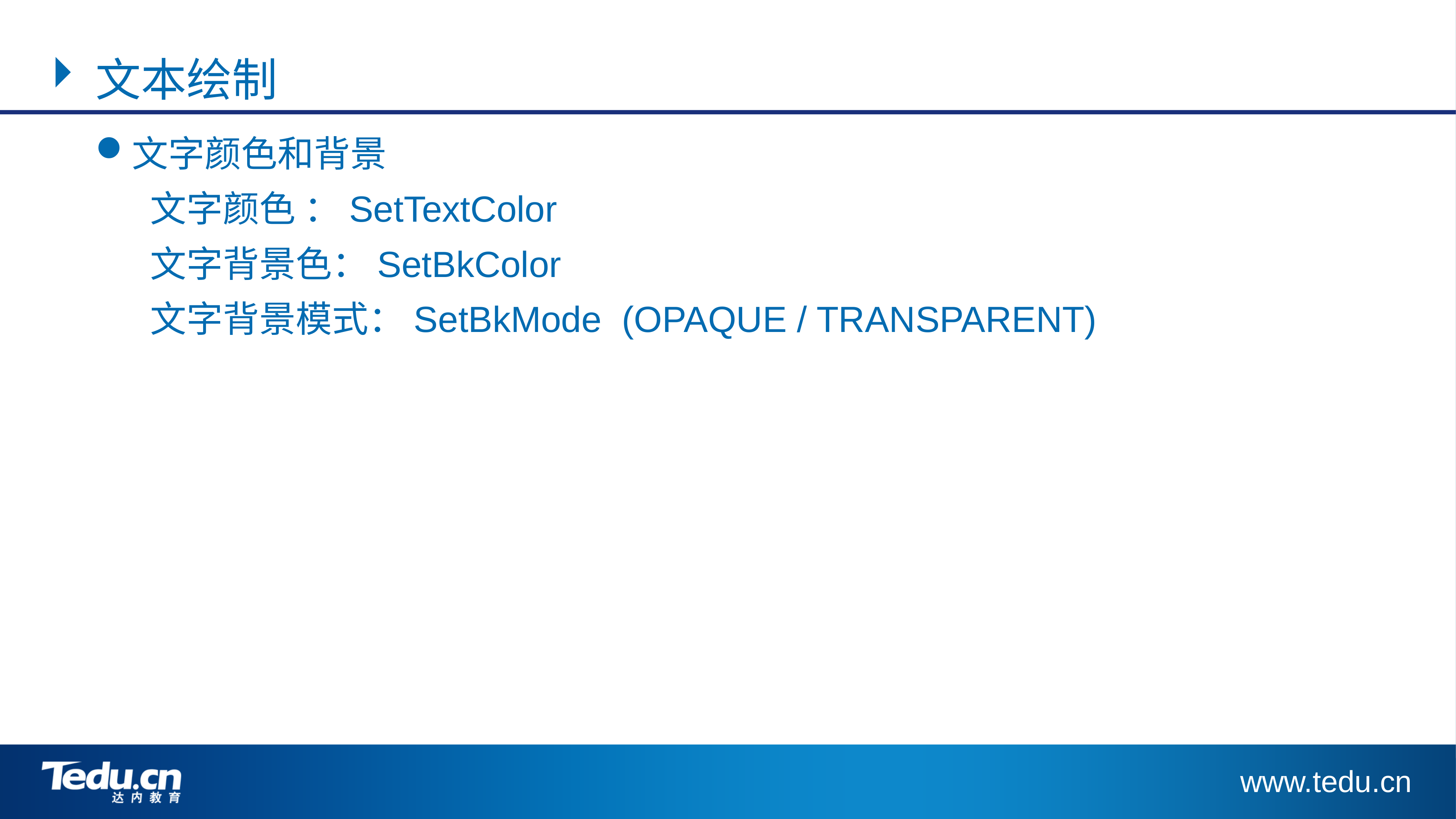

文本绘制
文字颜色和背景
	文字颜色 ：SetTextColor
	文字背景色：SetBkColor
	文字背景模式：SetBkMode  (OPAQUE / TRANSPARENT)